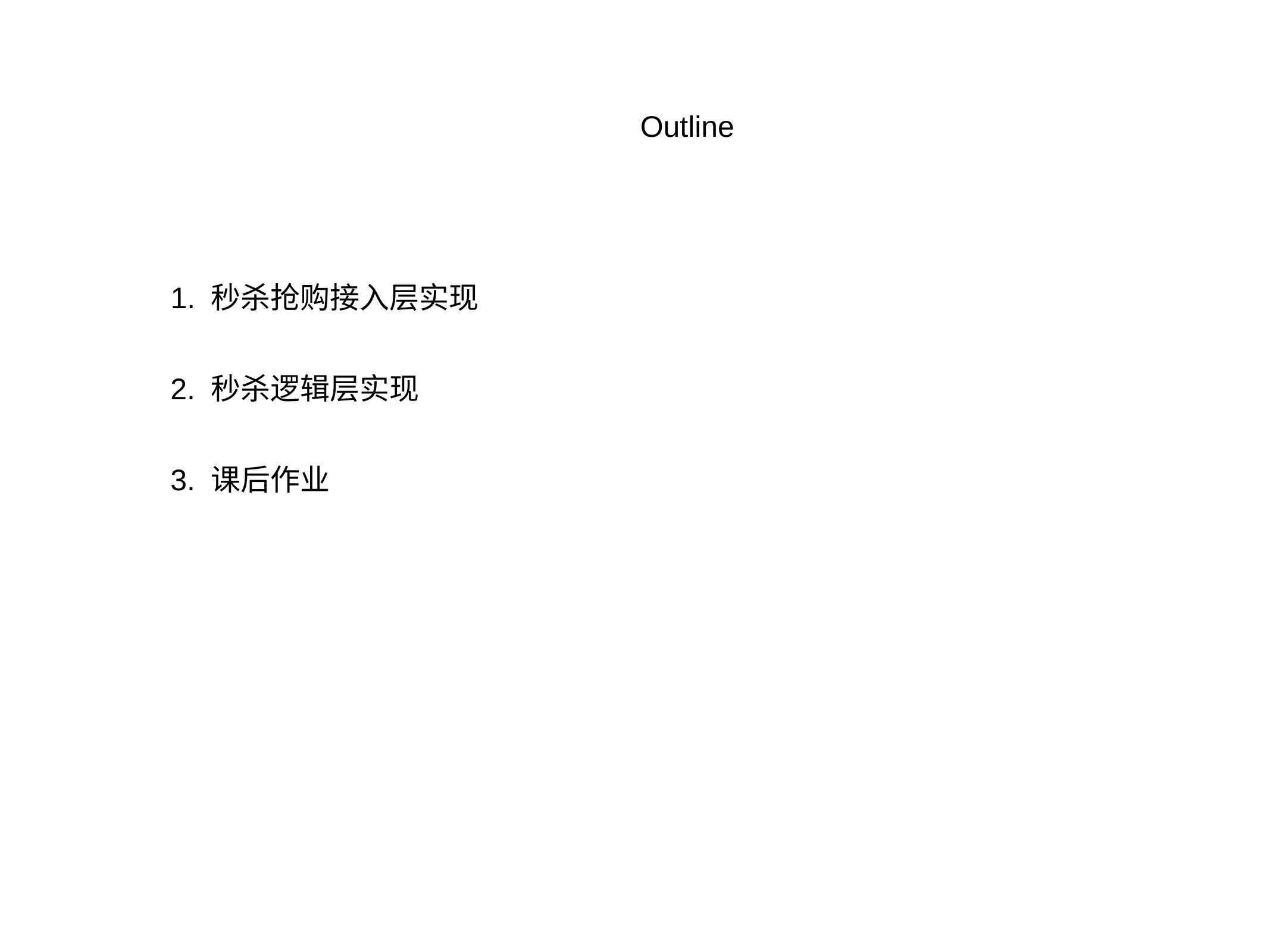

Outline
1. 秒杀抢购接入层实现
2. 秒杀逻辑层实现
3. 课后作业